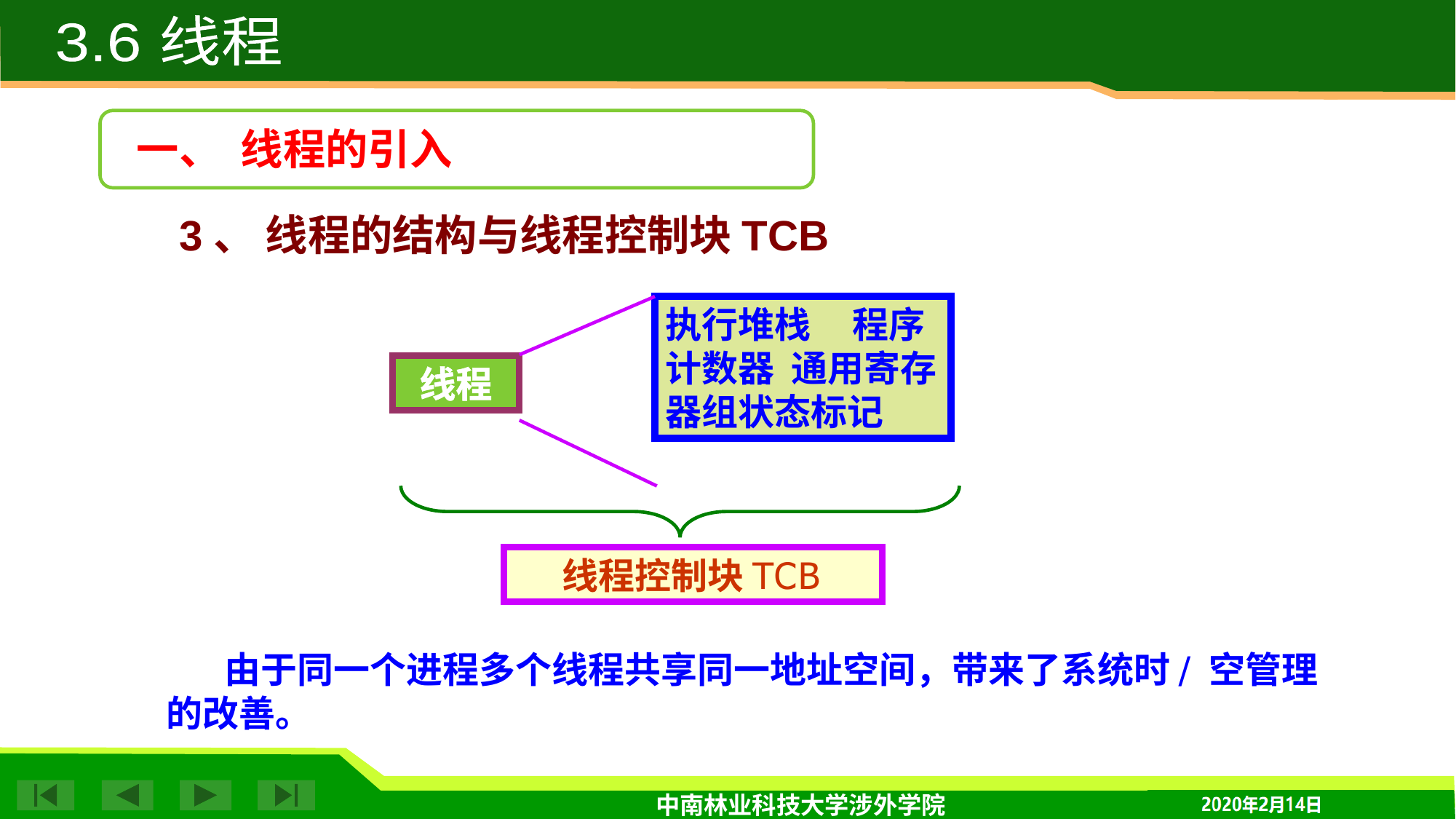

3.6 线程

一、  线程的引入
3、 线程的结构与线程控制块TCB

执行堆栈     程序计数器  通用寄存器组状态标记
线程

线程控制块TCB
      由于同一个进程多个线程共享同一地址空间，带来了系统时/空管理的改善。